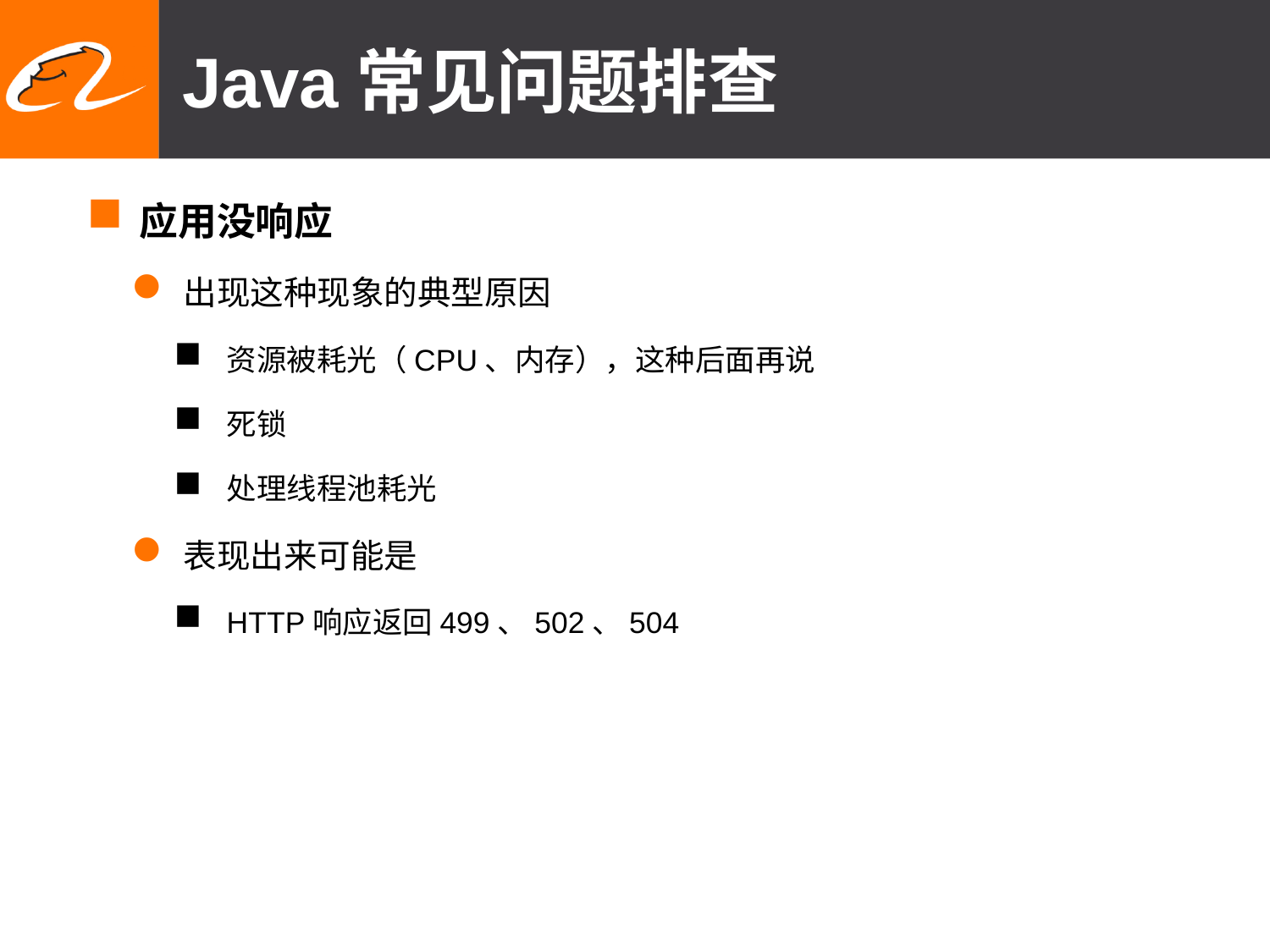

# Java常见问题排查
应用没响应
出现这种现象的典型原因
资源被耗光（CPU、内存），这种后面再说
死锁
处理线程池耗光
表现出来可能是
HTTP响应返回499、502、504